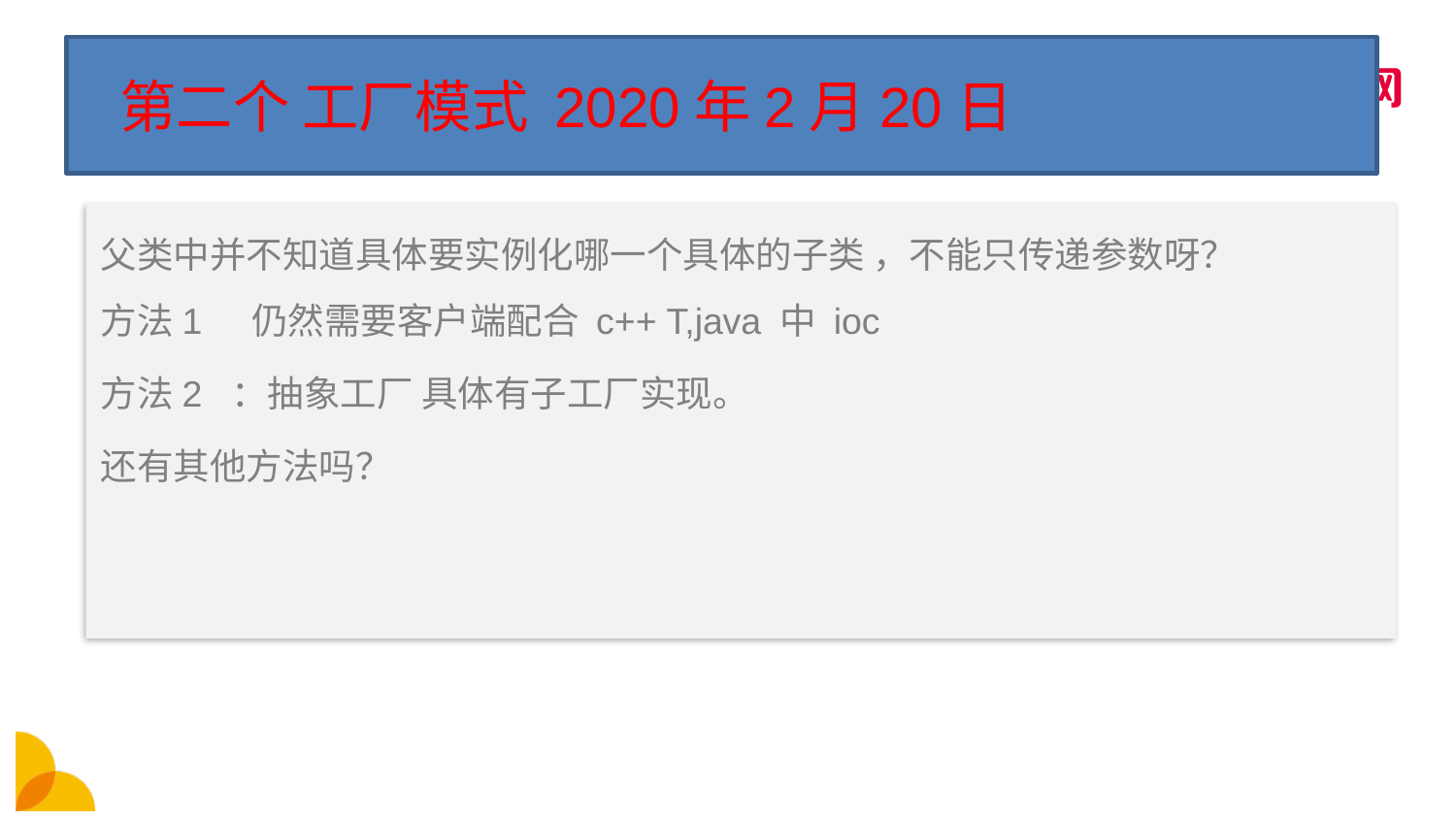

# 第二个 工厂模式 2020年2月20日
父类中并不知道具体要实例化哪一个具体的子类 ，不能只传递参数呀？
方法1    仍然需要客户端配合 c++ T,java 中 ioc
方法2  ：抽象工厂 具体有子工厂实现。
还有其他方法吗？